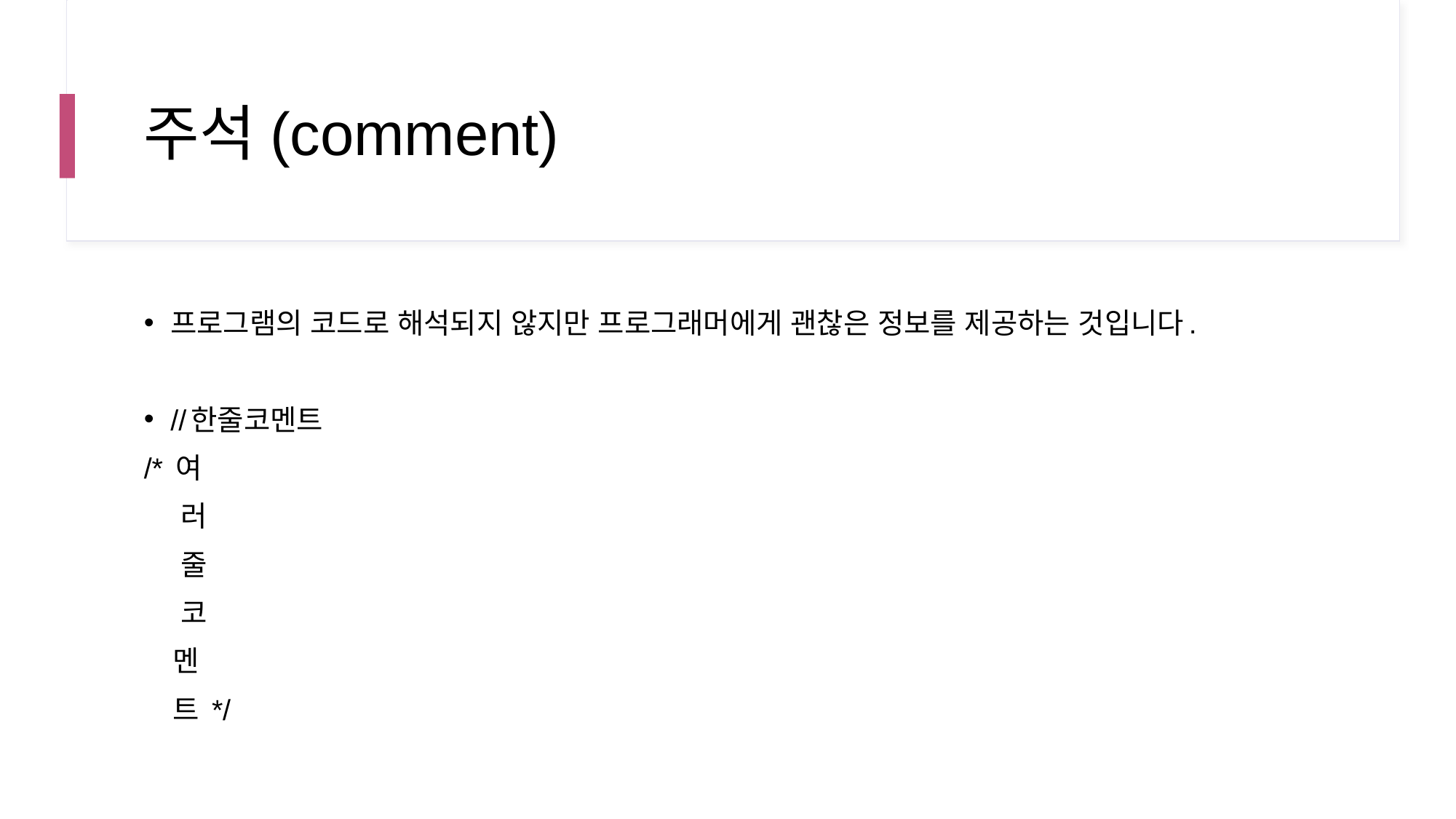

# 주석(comment)
프로그램의 코드로 해석되지 않지만 프로그래머에게 괜찮은 정보를 제공하는 것입니다.

//한줄코멘트
/* 여
    러
    줄
    코
   멘
   트 */